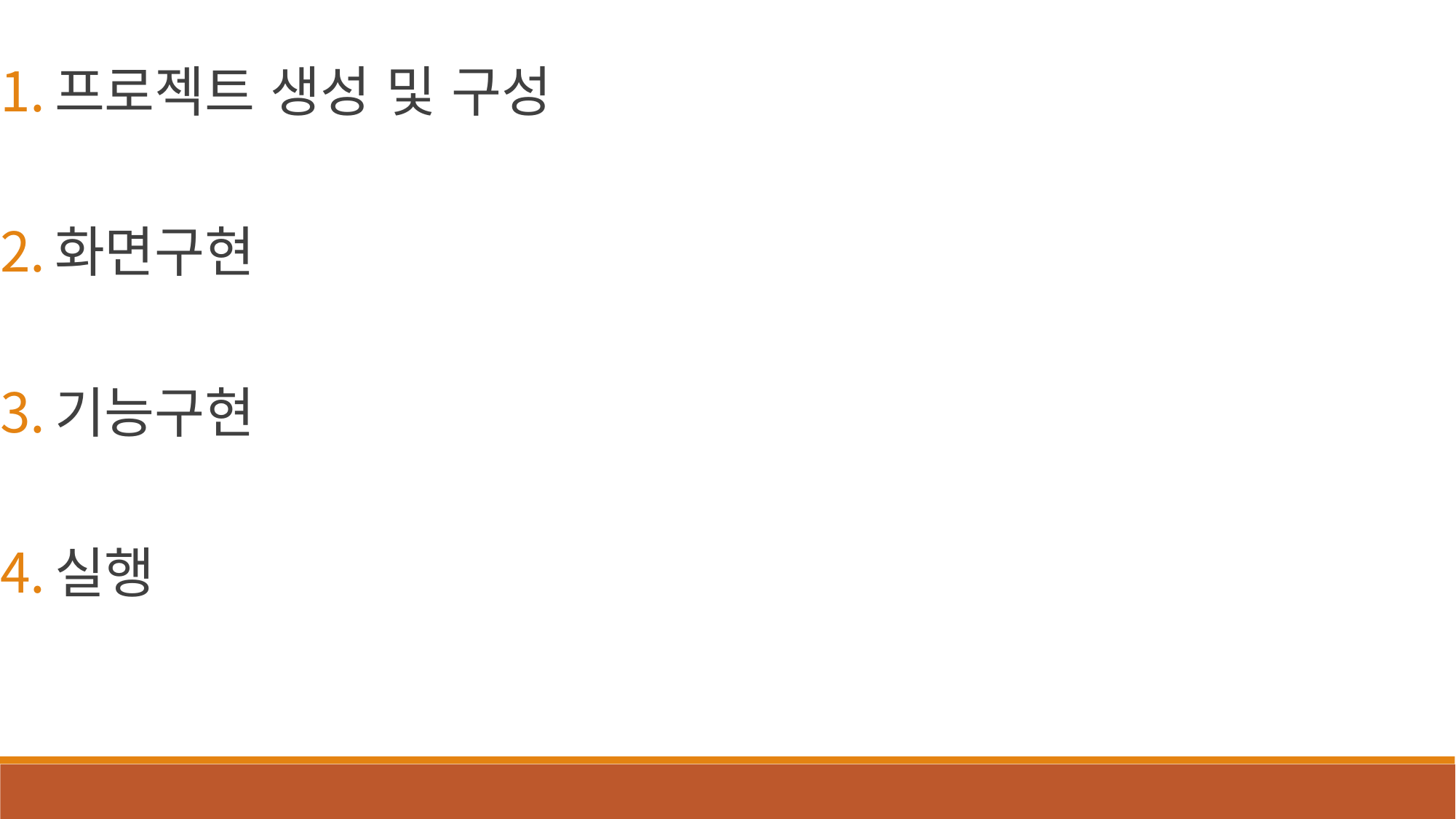

프로젝트 생성 및 구성

화면구현

기능구현

실행